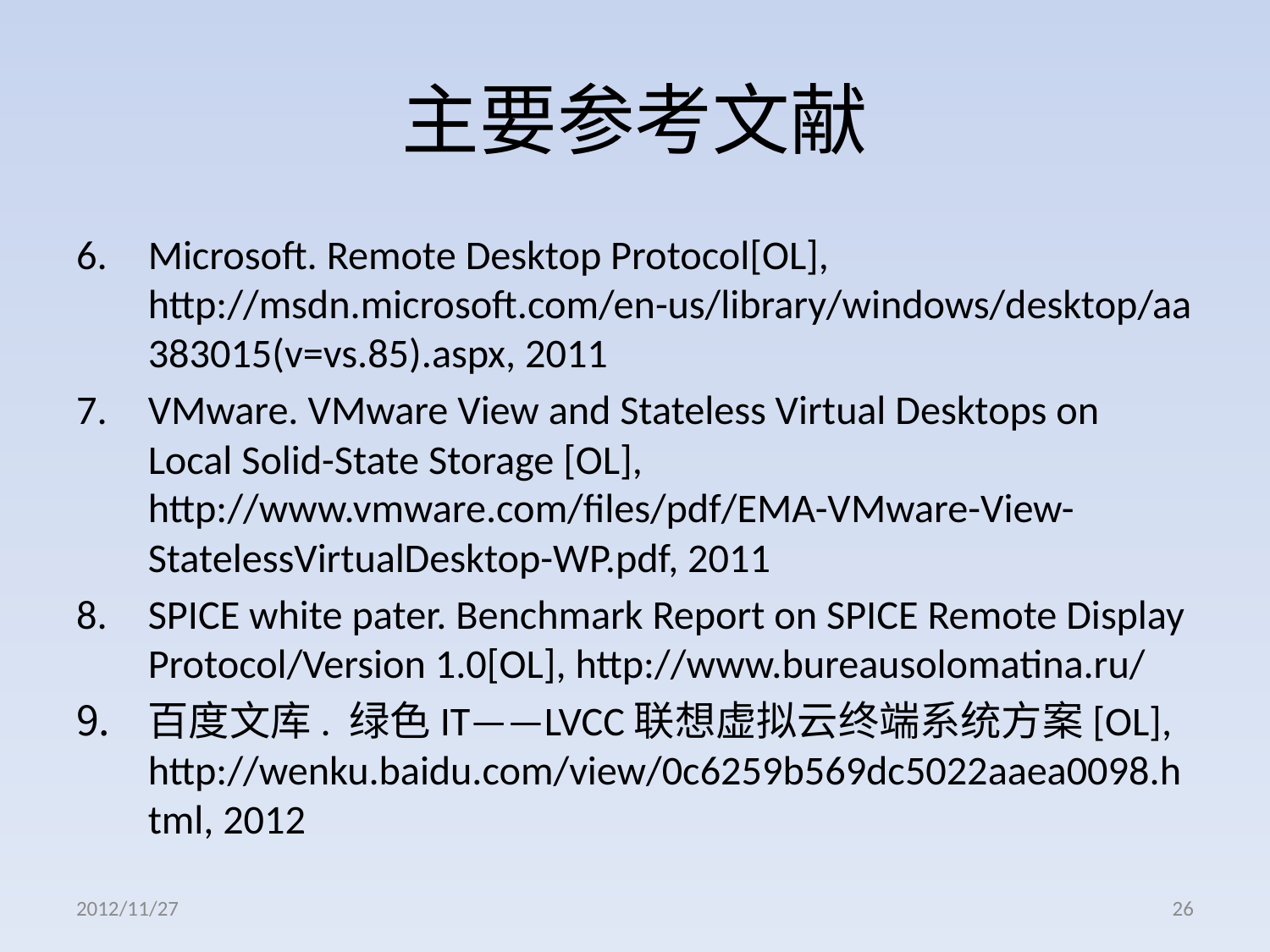

# 主要参考文献
Microsoft. Remote Desktop Protocol[OL], http://msdn.microsoft.com/en-us/library/windows/desktop/aa383015(v=vs.85).aspx, 2011
VMware. VMware View and Stateless Virtual Desktops on Local Solid-State Storage [OL], http://www.vmware.com/files/pdf/EMA-VMware-View-StatelessVirtualDesktop-WP.pdf, 2011
SPICE white pater. Benchmark Report on SPICE Remote Display Protocol/Version 1.0[OL], http://www.bureausolomatina.ru/
百度文库. 绿色IT——LVCC联想虚拟云终端系统方案[OL], http://wenku.baidu.com/view/0c6259b569dc5022aaea0098.html, 2012
2012/11/27
26